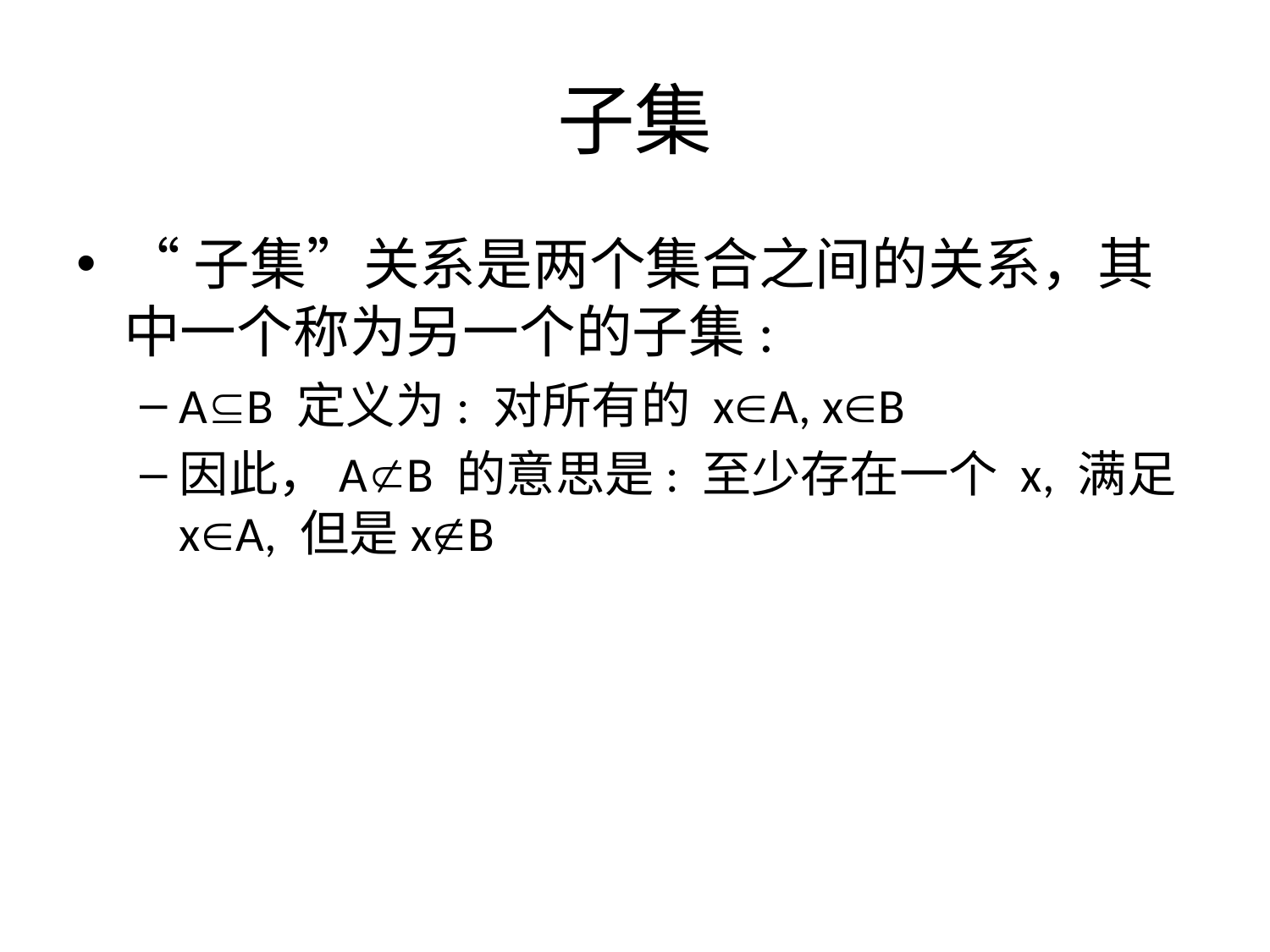

# 子集
“子集”关系是两个集合之间的关系，其中一个称为另一个的子集:
A⊆B 定义为: 对所有的 x∈A, x∈B
因此，A⊄B 的意思是: 至少存在一个 x, 满足 x∈A, 但是x∉B